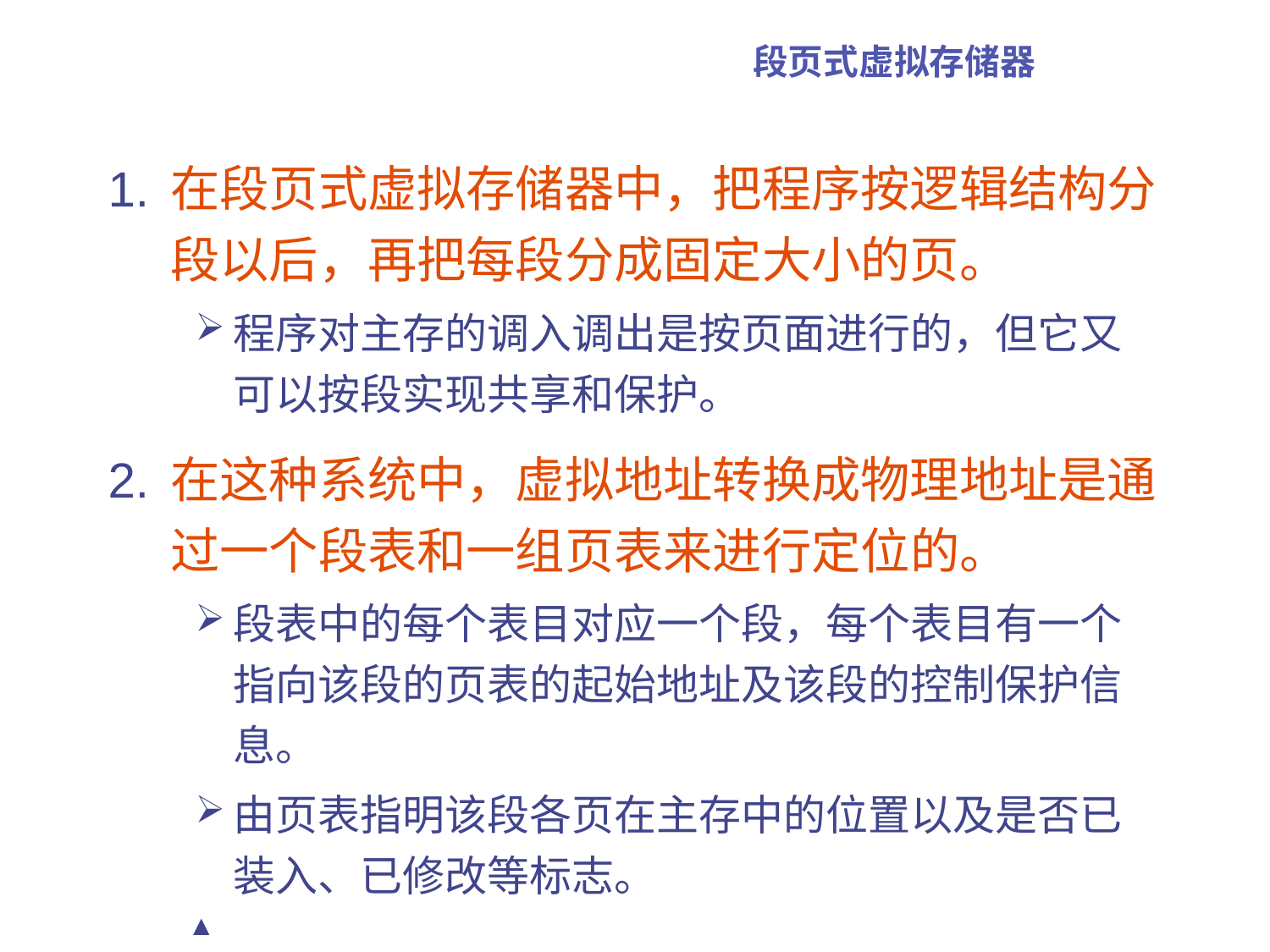

# 段页式虚拟存储器
在段页式虚拟存储器中，把程序按逻辑结构分段以后，再把每段分成固定大小的页。
程序对主存的调入调出是按页面进行的，但它又可以按段实现共享和保护。
在这种系统中，虚拟地址转换成物理地址是通过一个段表和一组页表来进行定位的。
段表中的每个表目对应一个段，每个表目有一个指向该段的页表的起始地址及该段的控制保护信息。
由页表指明该段各页在主存中的位置以及是否已装入、已修改等标志。